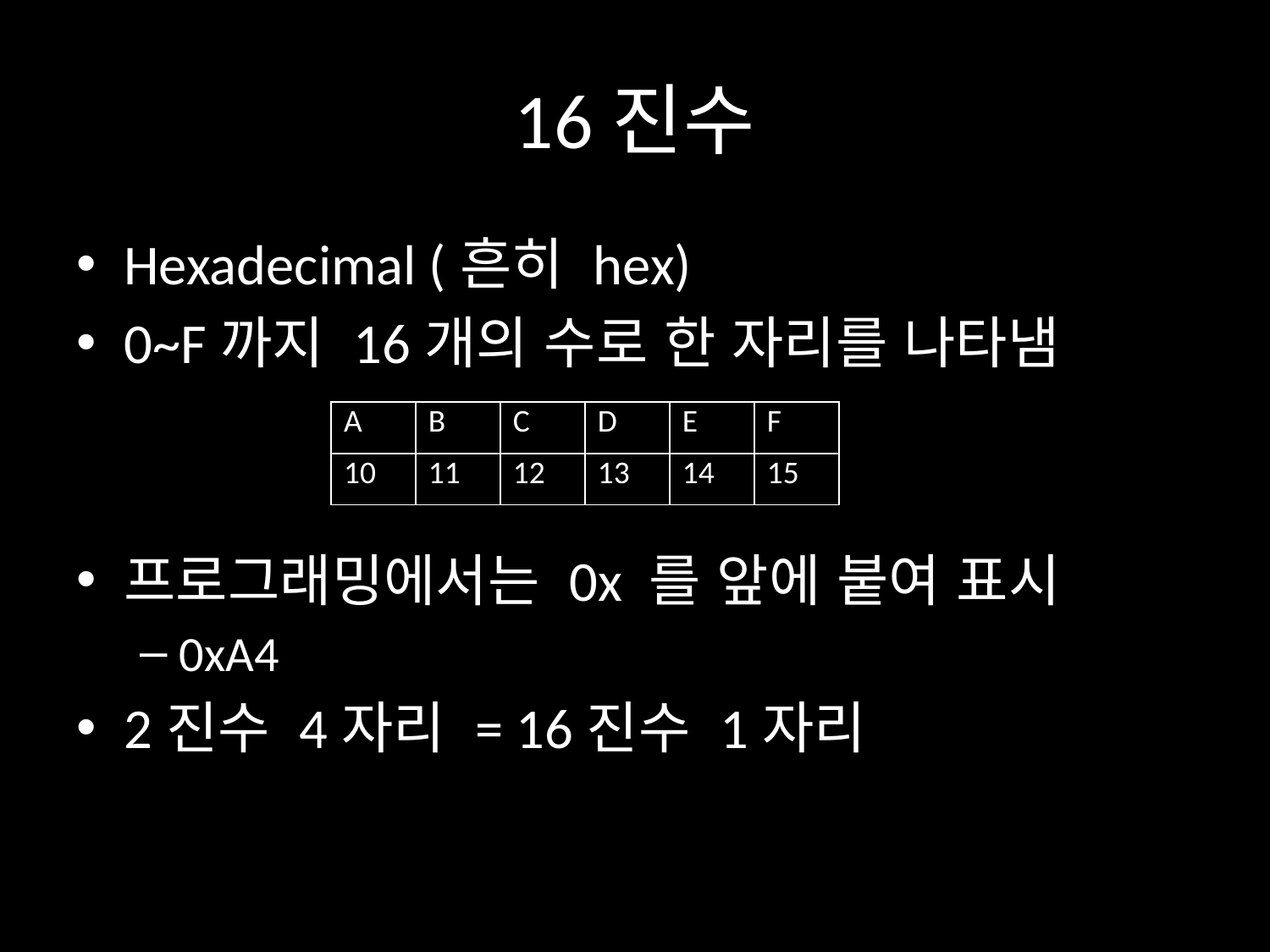

# 16진수
Hexadecimal (흔히 hex)
0~F까지 16개의 수로 한 자리를 나타냄

프로그래밍에서는 0x 를 앞에 붙여 표시
0xA4
2진수 4자리 = 16진수 1자리

| A | B | C | D | E | F |
| --- | --- | --- | --- | --- | --- |
| 10 | 11 | 12 | 13 | 14 | 15 |